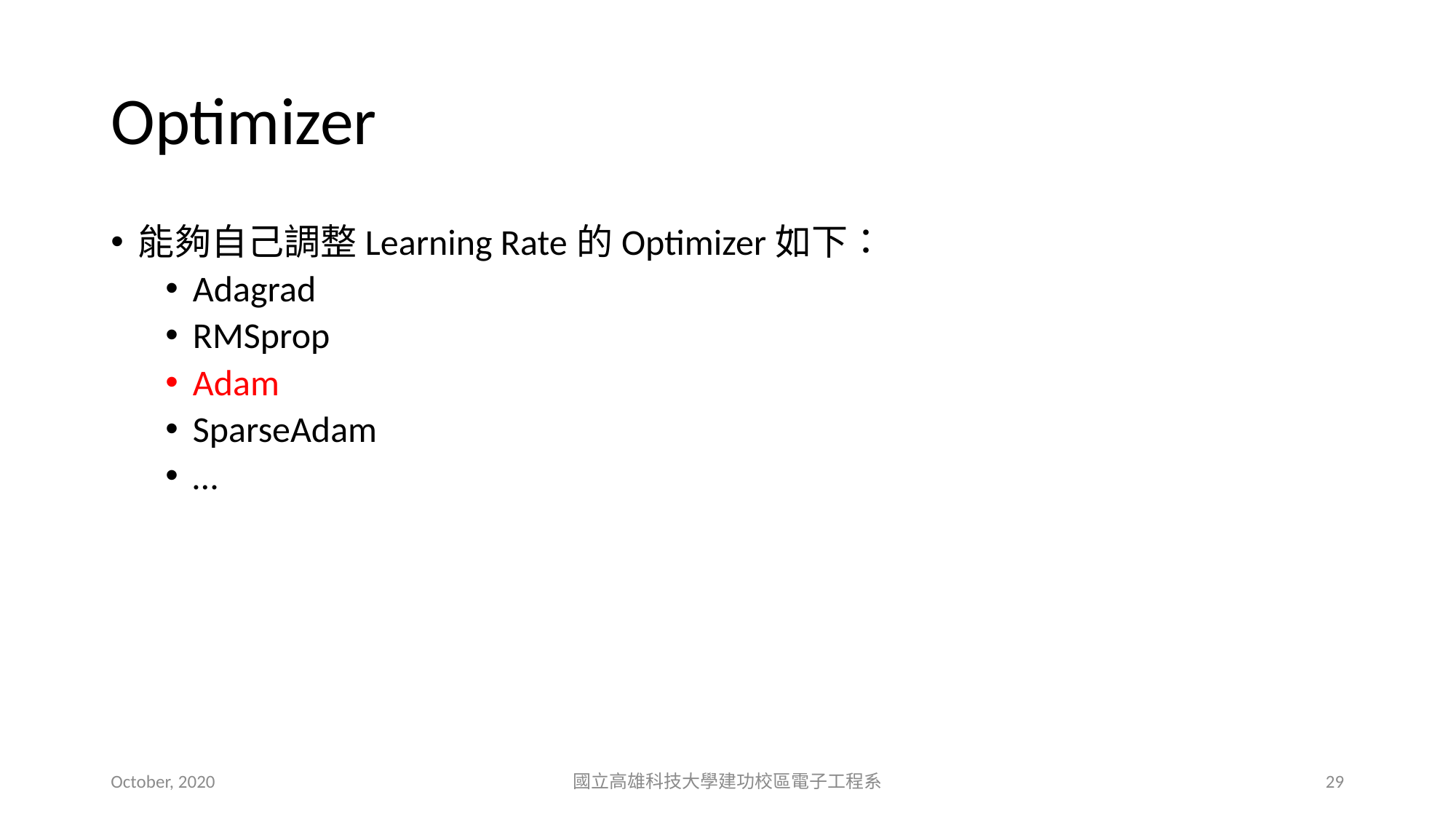

# Optimizer
能夠自己調整Learning Rate的Optimizer如下：
Adagrad
RMSprop
Adam
SparseAdam
…

October, 2020
國立高雄科技大學建功校區電子工程系
29